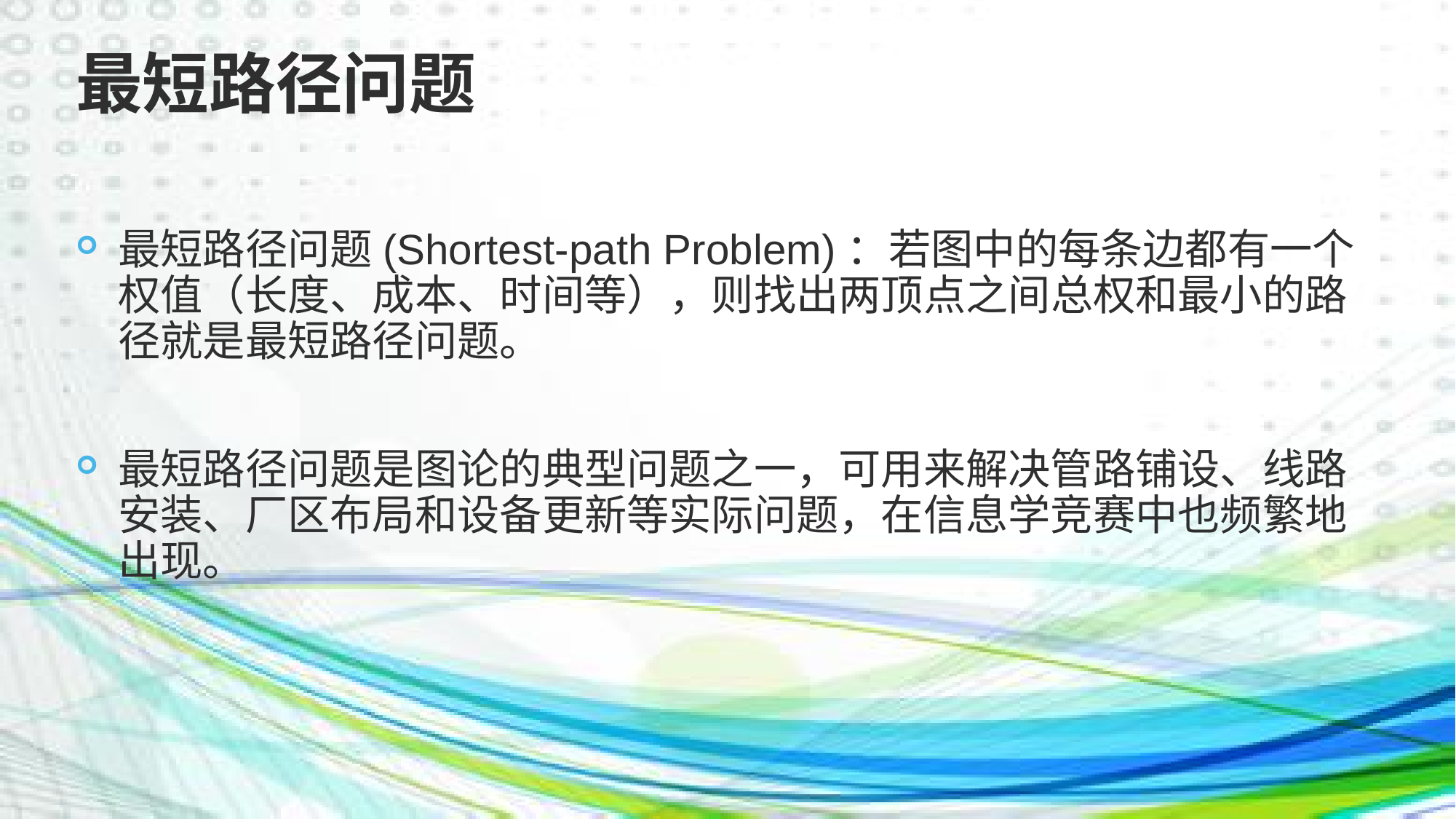

# 最短路径问题
最短路径问题(Shortest-path Problem)：若图中的每条边都有一个权值（长度、成本、时间等），则找出两顶点之间总权和最小的路径就是最短路径问题。

最短路径问题是图论的典型问题之一，可用来解决管路铺设、线路安装、厂区布局和设备更新等实际问题，在信息学竞赛中也频繁地出现。